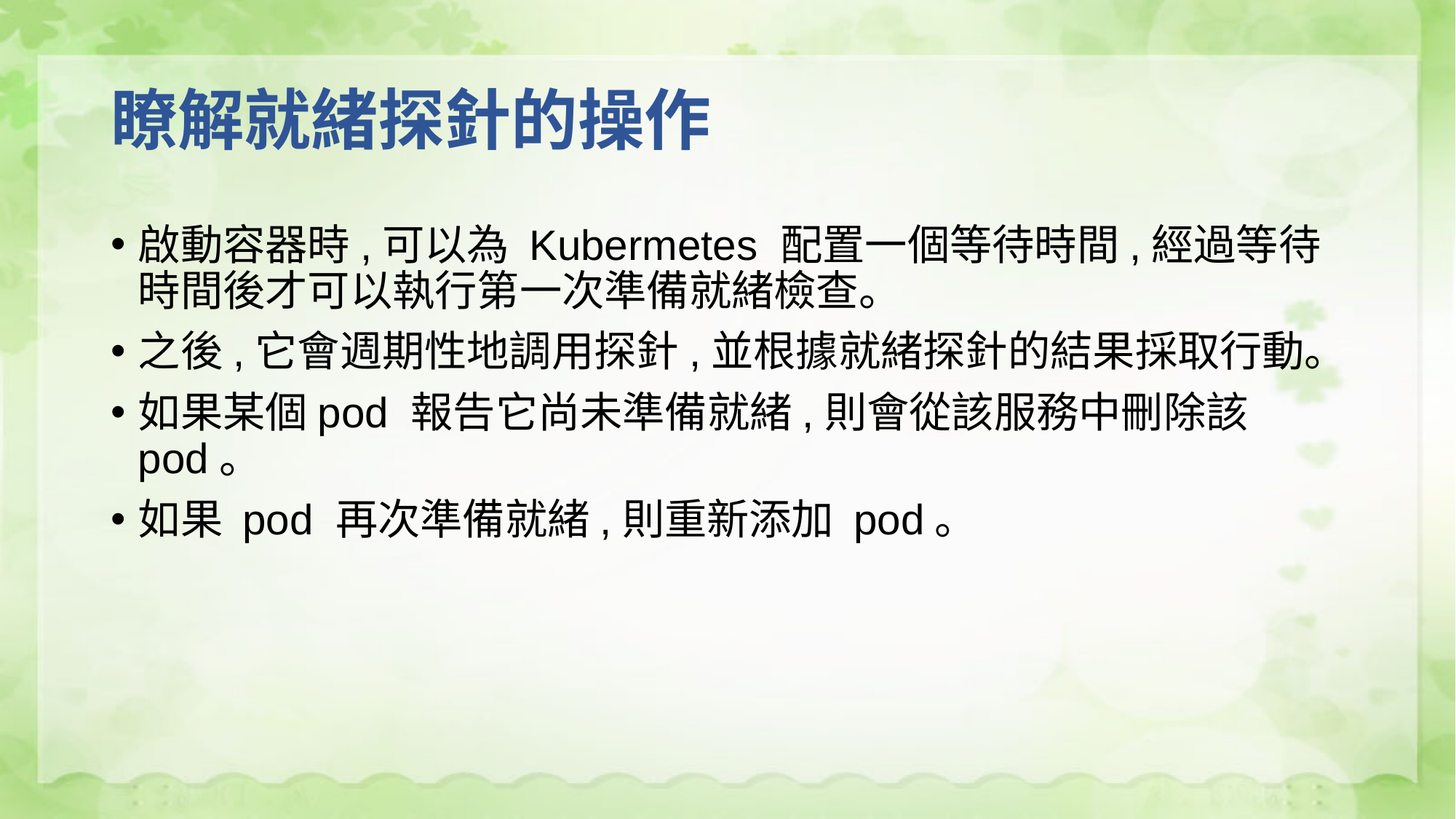

# 瞭解就緒探針的操作
啟動容器時,可以為 Kubermetes 配置一個等待時間,經過等待時間後才可以執行第一次準備就緒檢查。
之後,它會週期性地調用探針,並根據就緒探針的結果採取行動。
如果某個pod 報告它尚未準備就緒,則會從該服務中刪除該 pod。
如果 pod 再次準備就緒,則重新添加 pod。